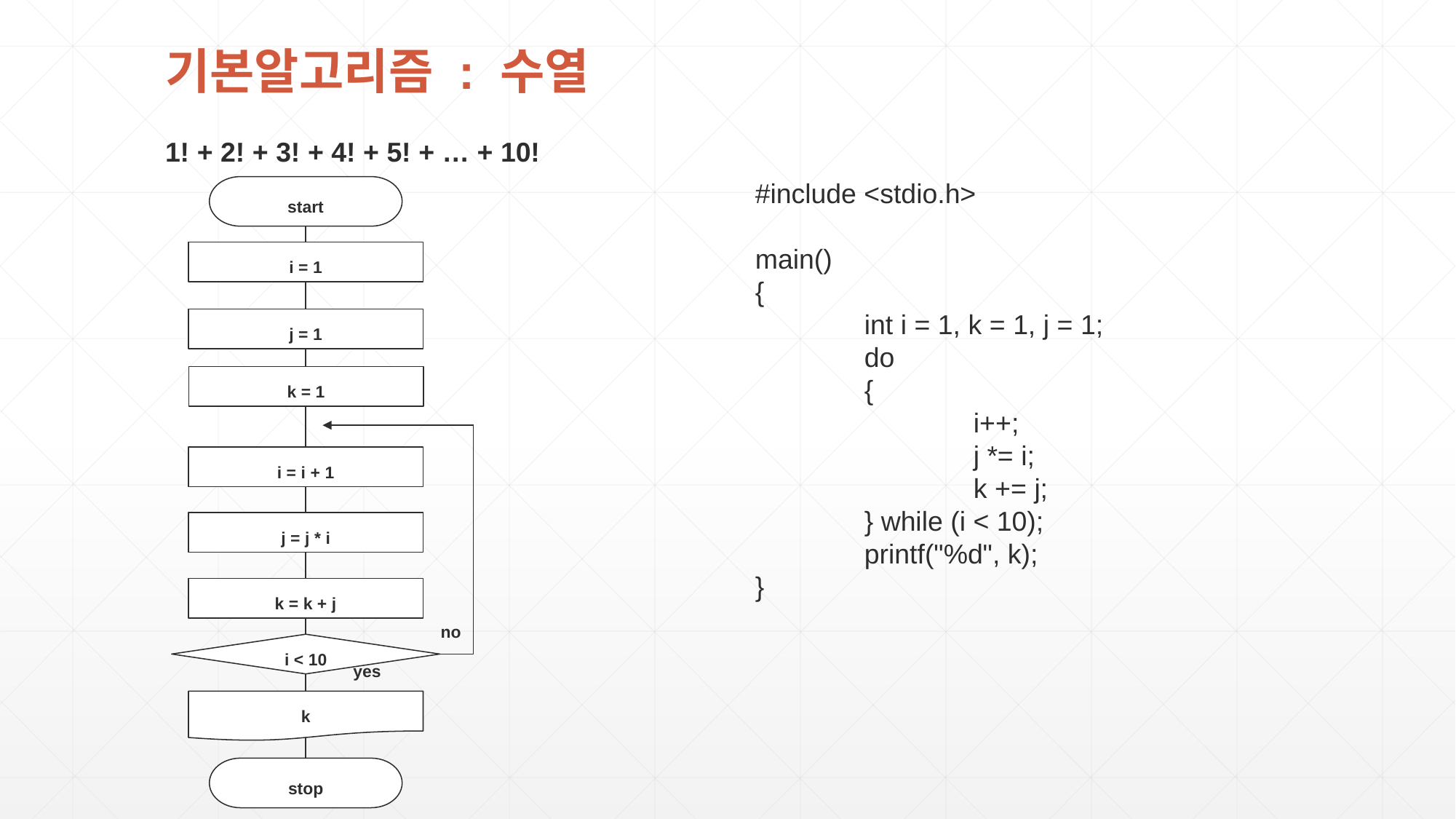

기본알고리즘 : 수열
1! + 2! + 3! + 4! + 5! + … + 10!
#include <stdio.h>

main()
{
	int i = 1, k = 1, j = 1;
	do
	{
		i++;
		j *= i;
		k += j;
	} while (i < 10);
	printf("%d", k);
}
start
i = 1
j = 1
k = 1
i = i + 1
j = j * i
k = k + j
no
i < 10
yes
k
stop